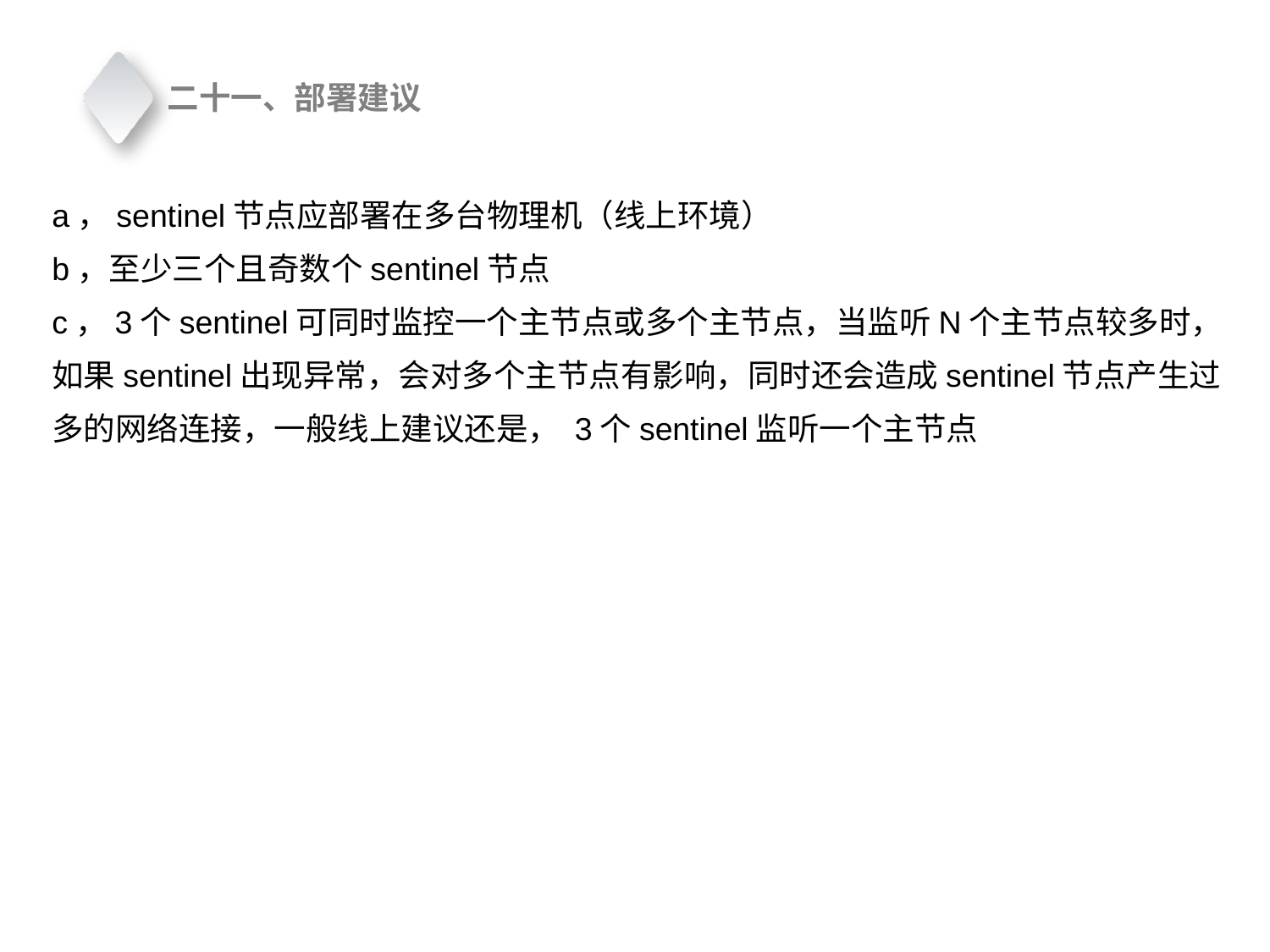

二十一、部署建议
a，sentinel节点应部署在多台物理机（线上环境）
b，至少三个且奇数个sentinel节点
c，3个sentinel可同时监控一个主节点或多个主节点，当监听N个主节点较多时，如果sentinel出现异常，会对多个主节点有影响，同时还会造成sentinel节点产生过多的网络连接，一般线上建议还是， 3个sentinel监听一个主节点